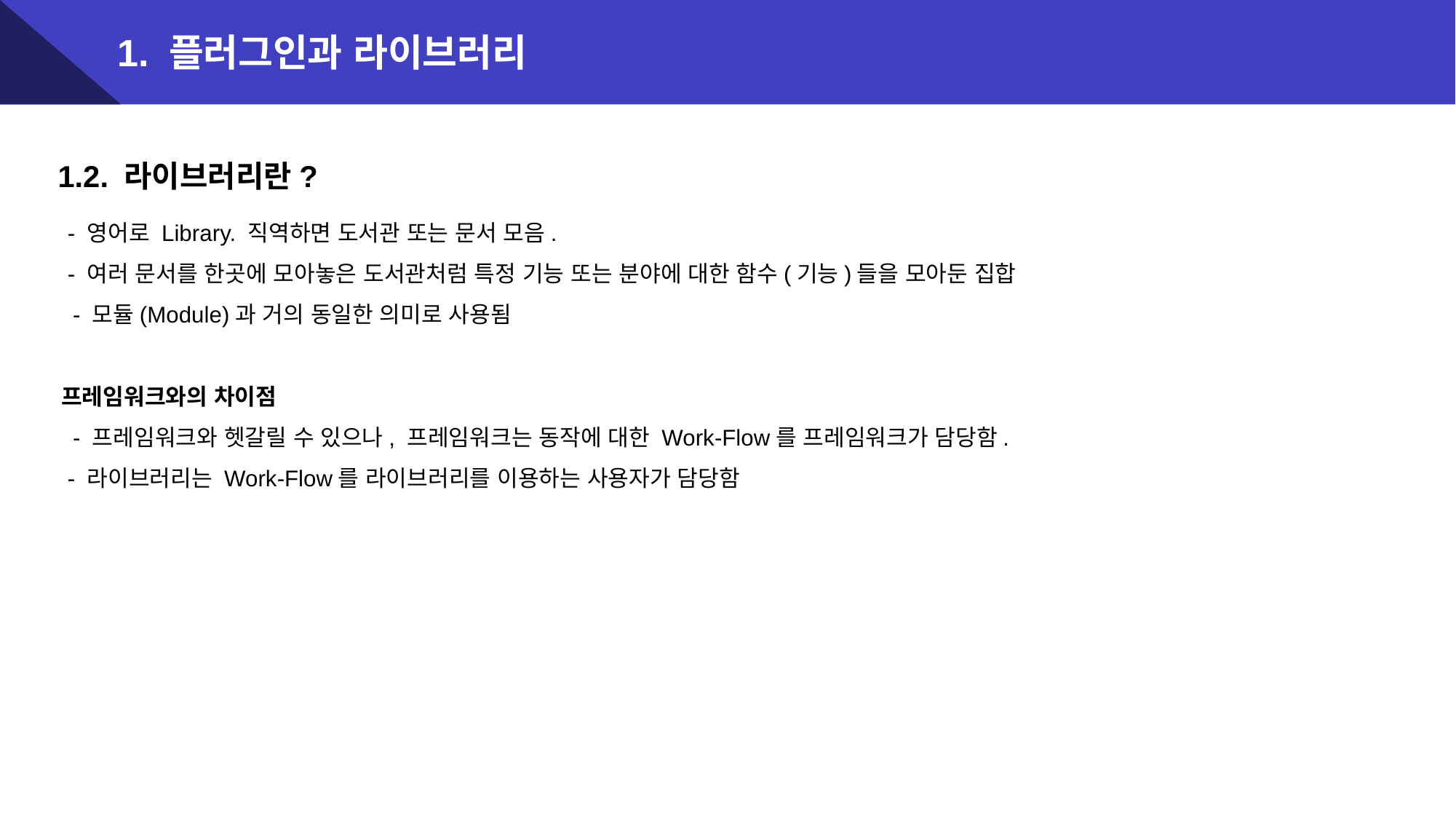

1. 플러그인과 라이브러리
1.2. 라이브러리란?
 - 영어로 Library. 직역하면 도서관 또는 문서 모음.
 - 여러 문서를 한곳에 모아놓은 도서관처럼 특정 기능 또는 분야에 대한 함수(기능)들을 모아둔 집합
 - 모듈(Module)과 거의 동일한 의미로 사용됨
프레임워크와의 차이점
 - 프레임워크와 헷갈릴 수 있으나, 프레임워크는 동작에 대한 Work-Flow를 프레임워크가 담당함.
 - 라이브러리는 Work-Flow를 라이브러리를 이용하는 사용자가 담당함